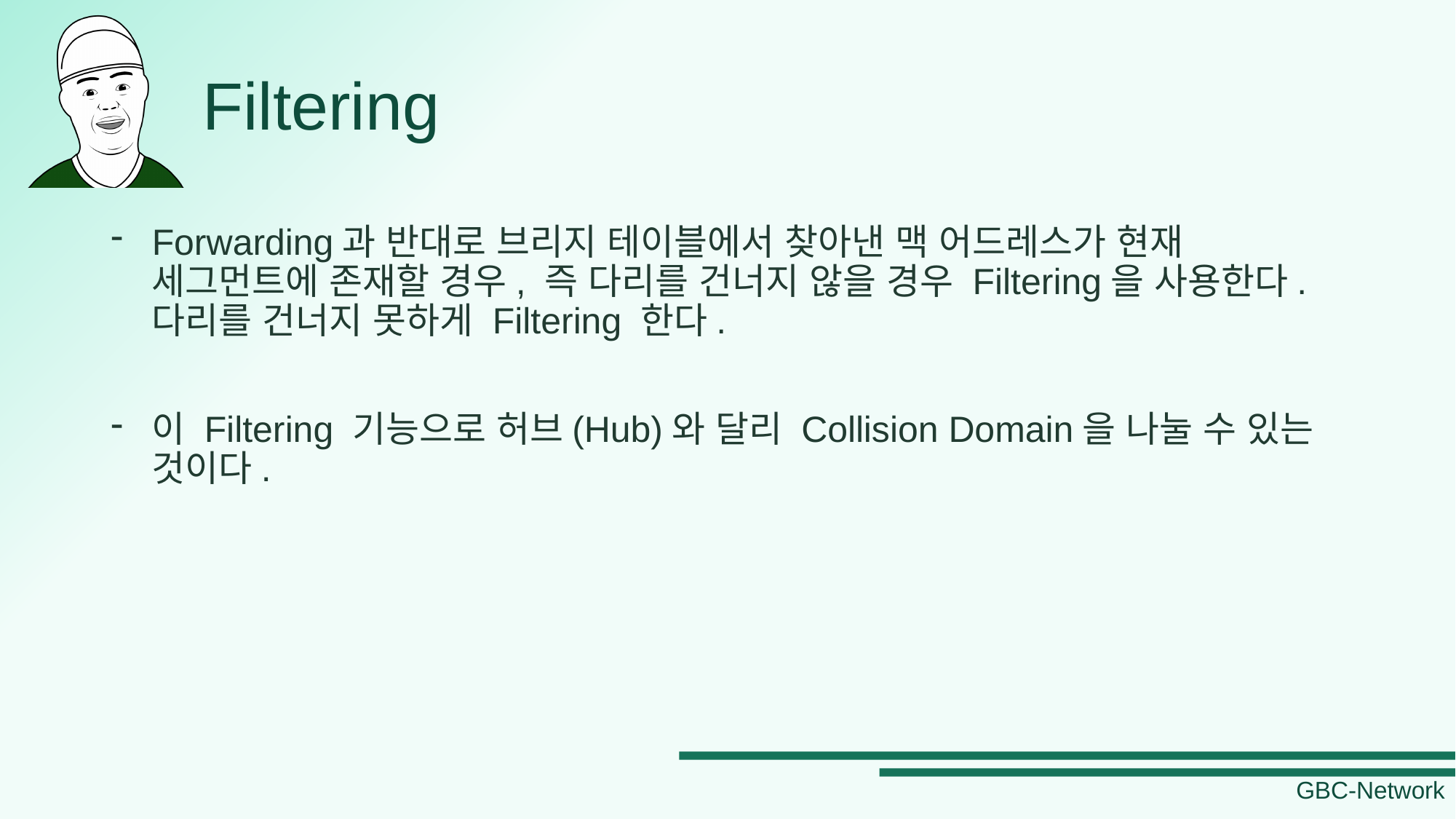

# Filtering
Forwarding과 반대로 브리지 테이블에서 찾아낸 맥 어드레스가 현재 세그먼트에 존재할 경우, 즉 다리를 건너지 않을 경우 Filtering을 사용한다.
다리를 건너지 못하게 Filtering 한다.

이 Filtering 기능으로 허브(Hub)와 달리 Collision Domain을 나눌 수 있는 것이다.